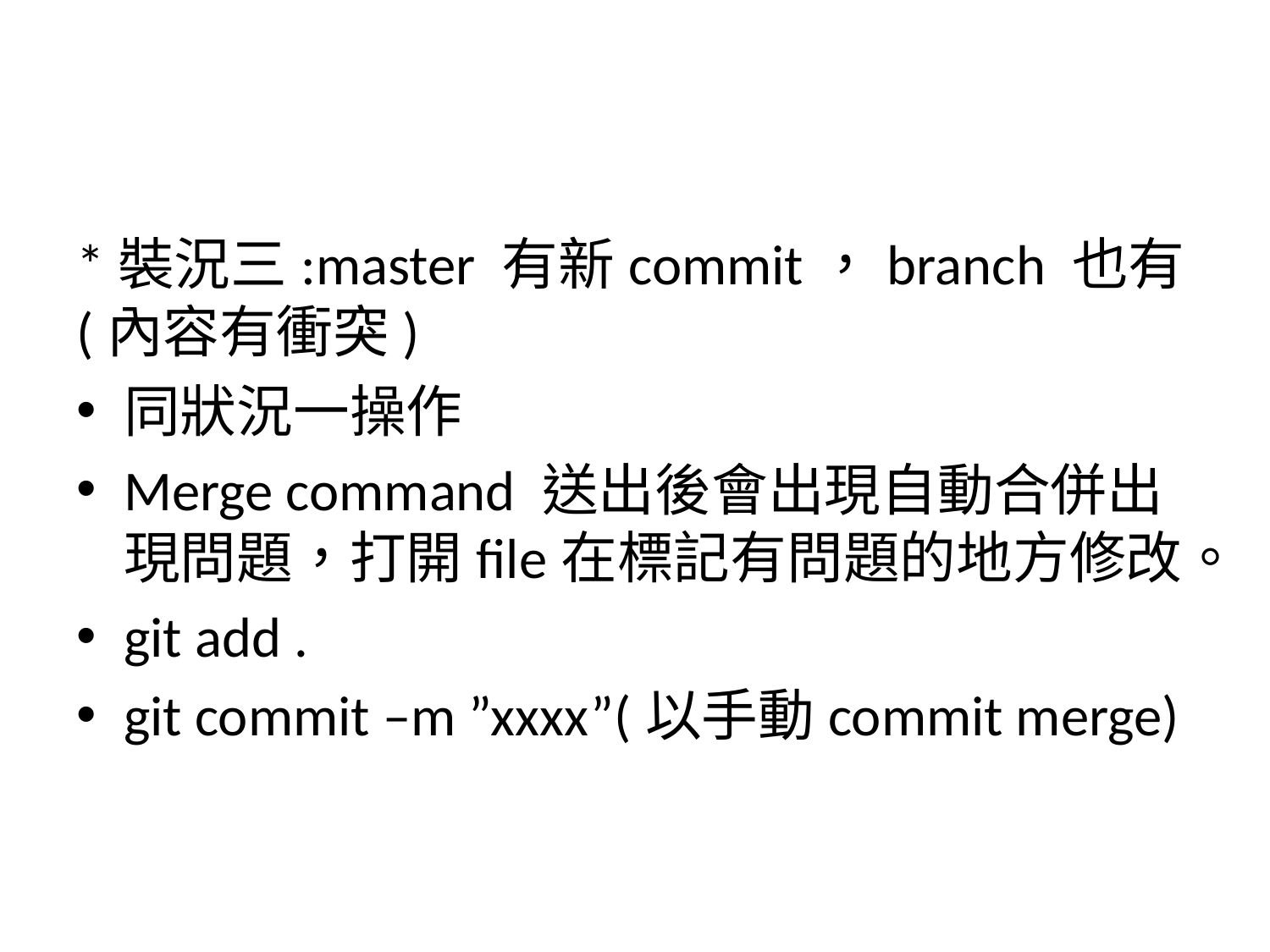

#
*裝況三:master 有新commit，branch 也有 (內容有衝突)
同狀況一操作
Merge command 送出後會出現自動合併出現問題，打開file在標記有問題的地方修改。
git add .
git commit –m ”xxxx”(以手動commit merge)